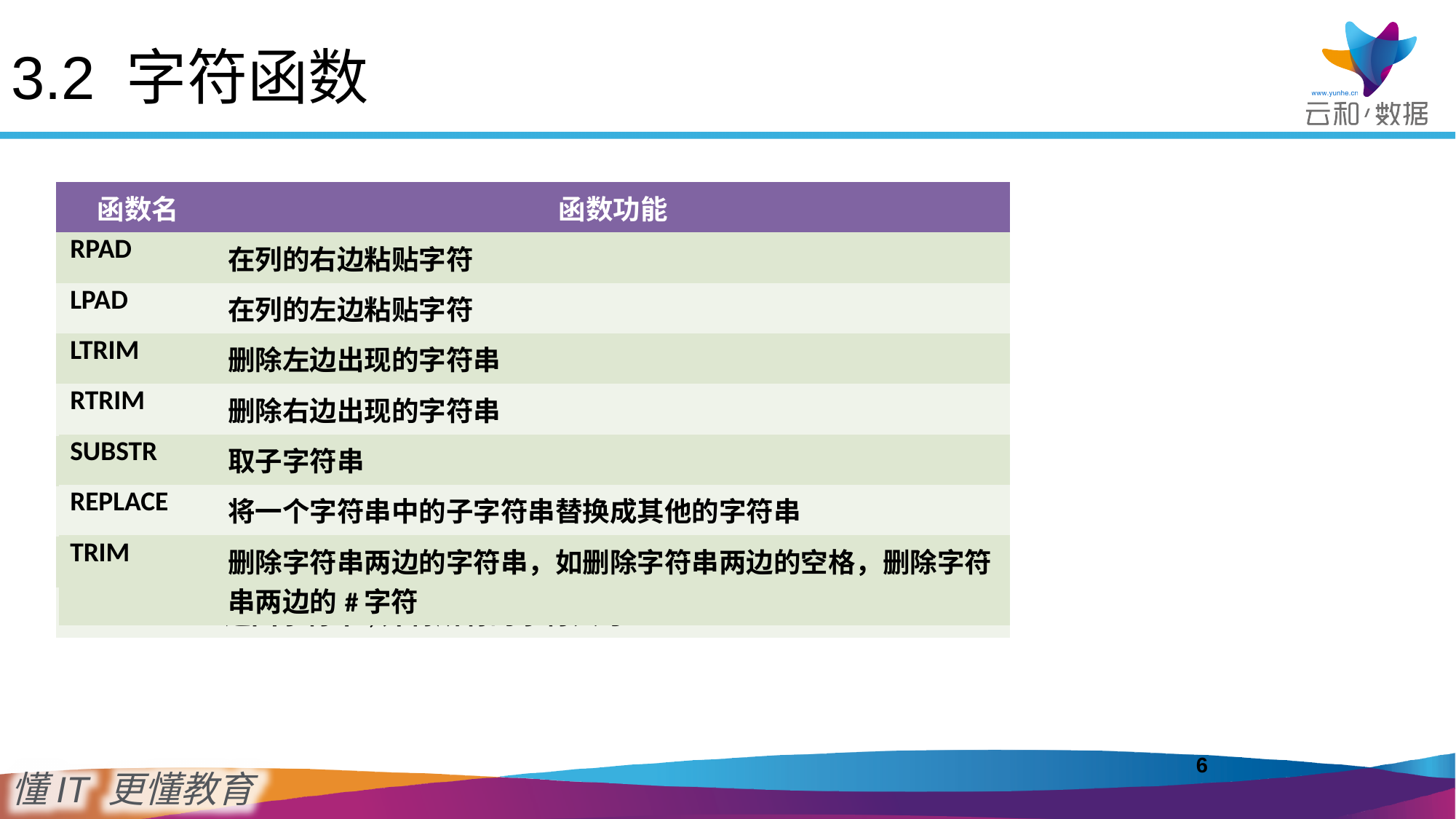

3.2 字符函数
| 函数名 | 函数功能 |
| --- | --- |
| ASCII | 返回与指定的字符对应的十进制数 |
| CHR | 参数为整数,表示某个字符的Unicode码,返回对应的字符 |
| CONCAT | 连接两个字符串 |
| INITCAP | 返回字符串并将字符串的第一个字母变为大写，其余变为小写 |
| INSTR | 在一个字符串中搜索指定的字符,返回发现指定的字符的位置 |
| LENGTH | 返回字符串的长度 |
| LOWER | 返回字符串,并将所有的字符小写 |
| UPPER | 返回字符串,并将所有的字符大写 |
| 函数名 | 函数功能 |
| --- | --- |
| RPAD | 在列的右边粘贴字符 |
| LPAD | 在列的左边粘贴字符 |
| LTRIM | 删除左边出现的字符串 |
| RTRIM | 删除右边出现的字符串 |
| SUBSTR | 取子字符串 |
| REPLACE | 将一个字符串中的子字符串替换成其他的字符串 |
| TRIM | 删除字符串两边的字符串，如删除字符串两边的空格，删除字符串两边的#字符 |
6